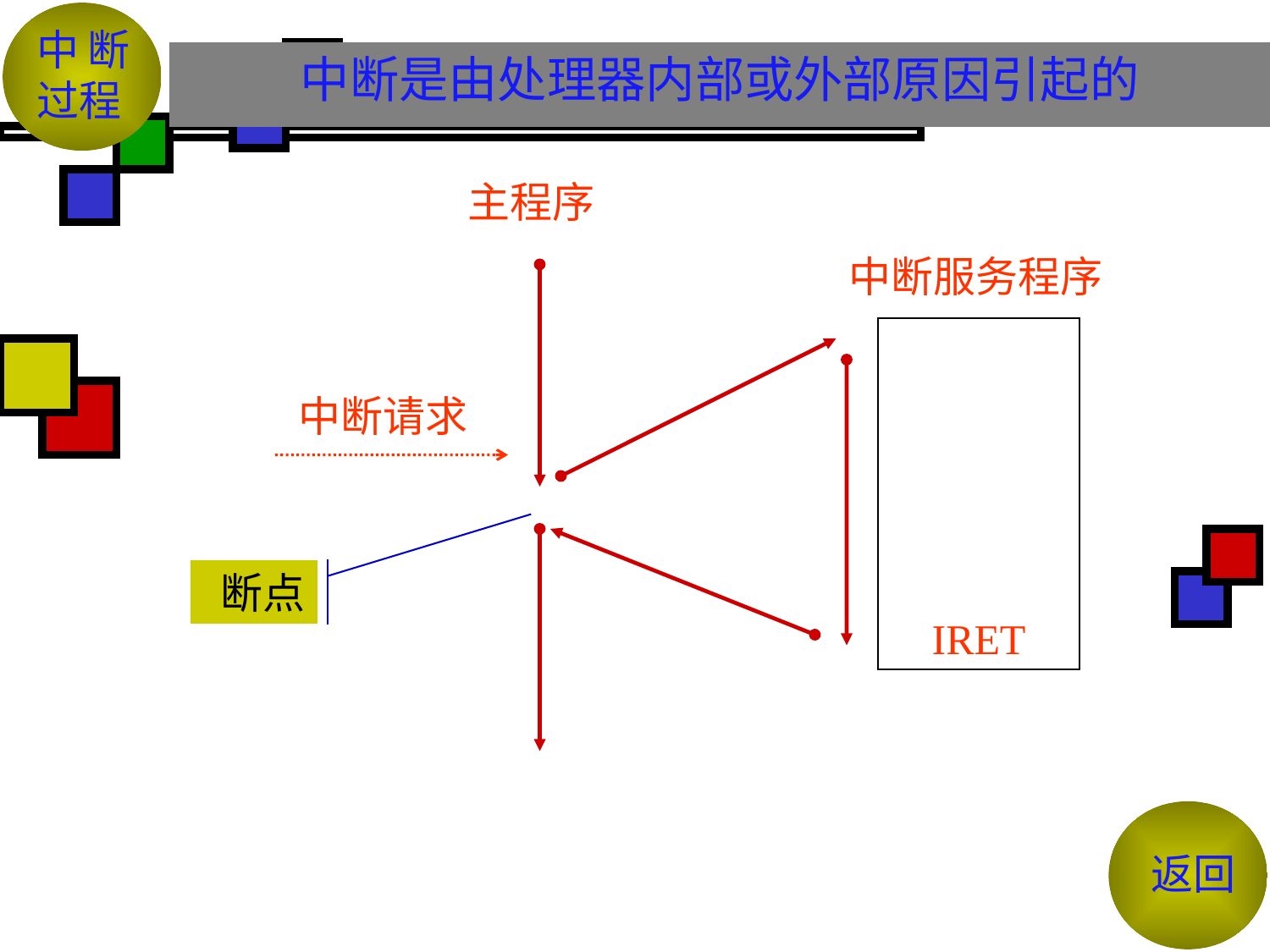

# 中断 过程
中断是由处理器内部或外部原因引起的
主程序
中断服务程序

IRET

中断请求

断点

返回